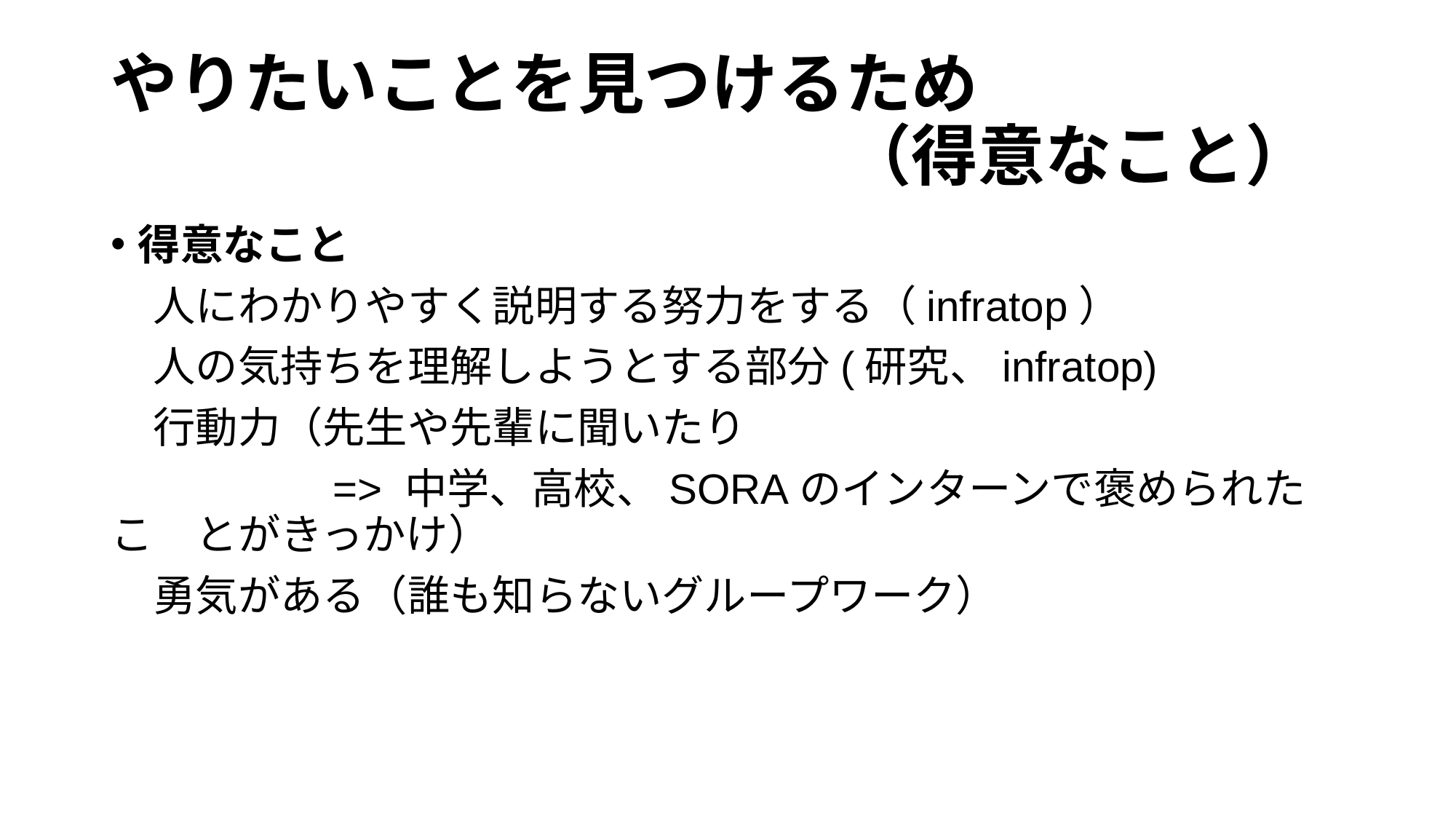

# やりたいことを見つけるため 　　　　　　　　　　　（得意なこと）
得意なこと
　人にわかりやすく説明する努力をする（infratop）
　人の気持ちを理解しようとする部分(研究、infratop)
　行動力（先生や先輩に聞いたり
　　　　　=> 中学、高校、SORAのインターンで褒められたこ　とがきっかけ）
　勇気がある（誰も知らないグループワーク）